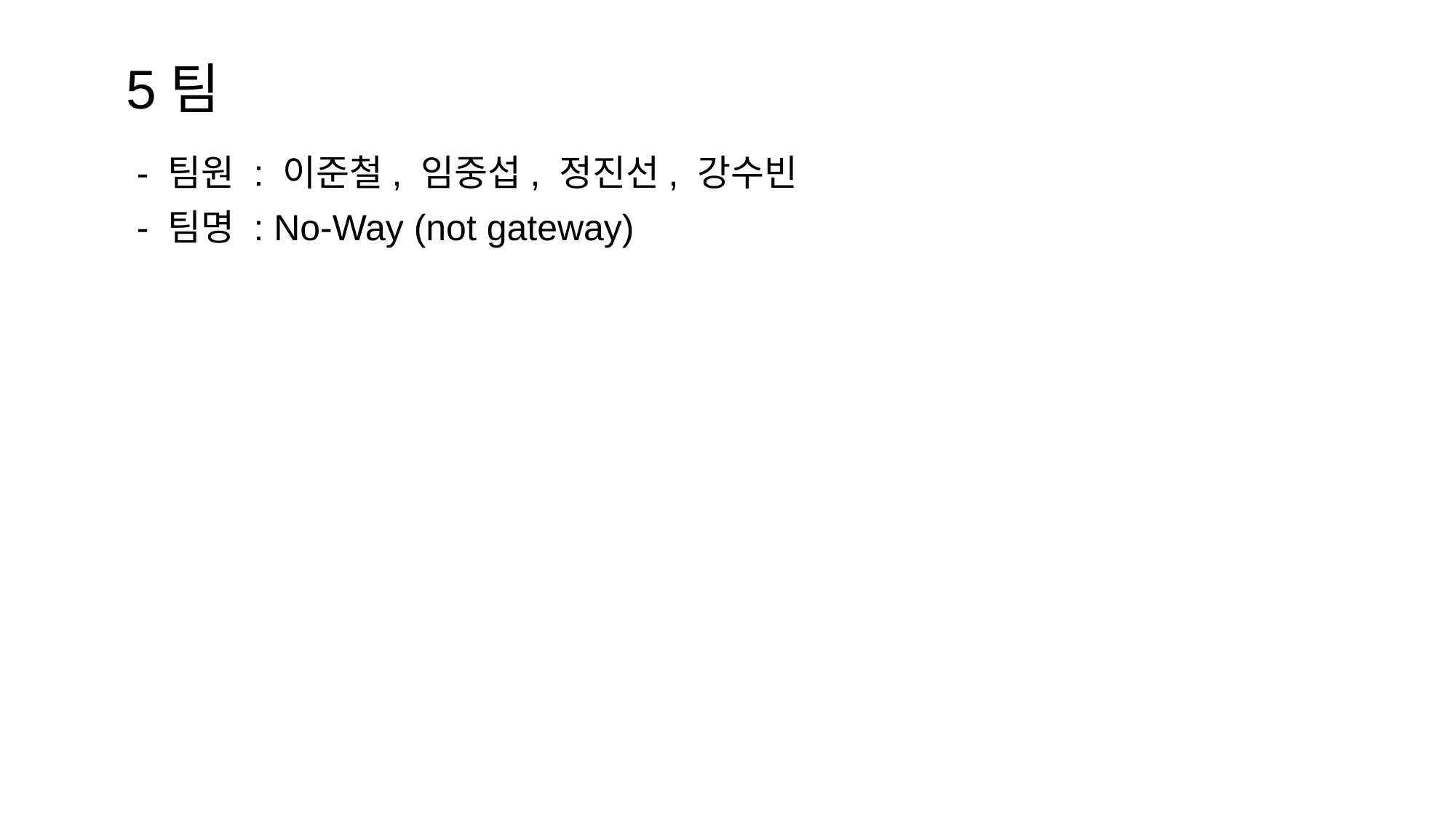

# 5팀
 - 팀원 : 이준철, 임중섭, 정진선, 강수빈
 - 팀명 : No-Way (not gateway)